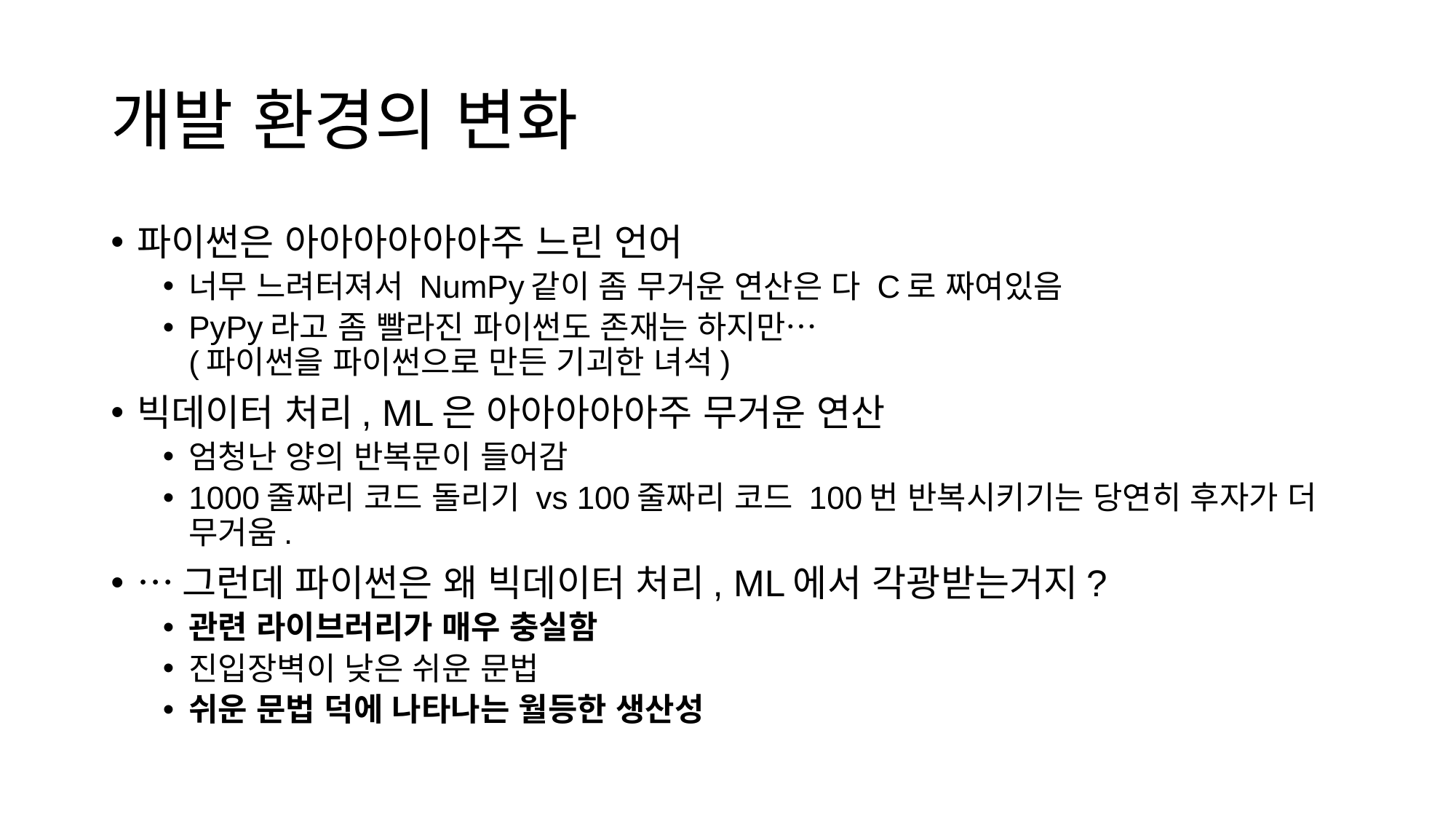

# 개발 환경의 변화
파이썬은 아아아아아아주 느린 언어
너무 느려터져서 NumPy같이 좀 무거운 연산은 다 C로 짜여있음
PyPy라고 좀 빨라진 파이썬도 존재는 하지만…
(파이썬을 파이썬으로 만든 기괴한 녀석)
빅데이터 처리, ML은 아아아아아주 무거운 연산
엄청난 양의 반복문이 들어감
1000줄짜리 코드 돌리기 vs 100줄짜리 코드 100번 반복시키기는 당연히 후자가 더 무거움.
…그런데 파이썬은 왜 빅데이터 처리, ML에서 각광받는거지?
관련 라이브러리가 매우 충실함
진입장벽이 낮은 쉬운 문법
쉬운 문법 덕에 나타나는 월등한 생산성